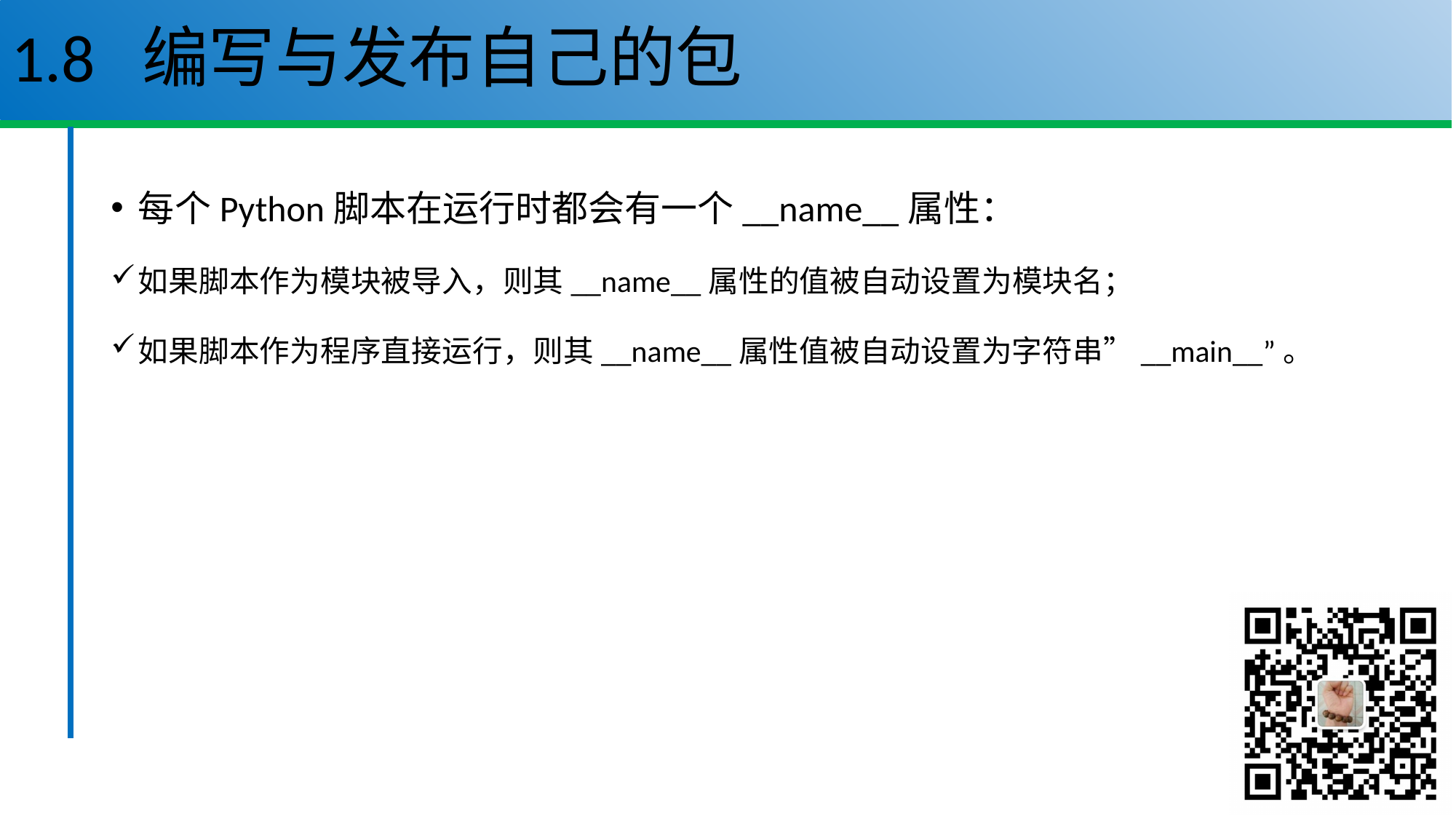

# 1.8  编写与发布自己的包
每个Python脚本在运行时都会有一个__name__属性：
如果脚本作为模块被导入，则其__name__属性的值被自动设置为模块名；
如果脚本作为程序直接运行，则其__name__属性值被自动设置为字符串”__main__”。
30